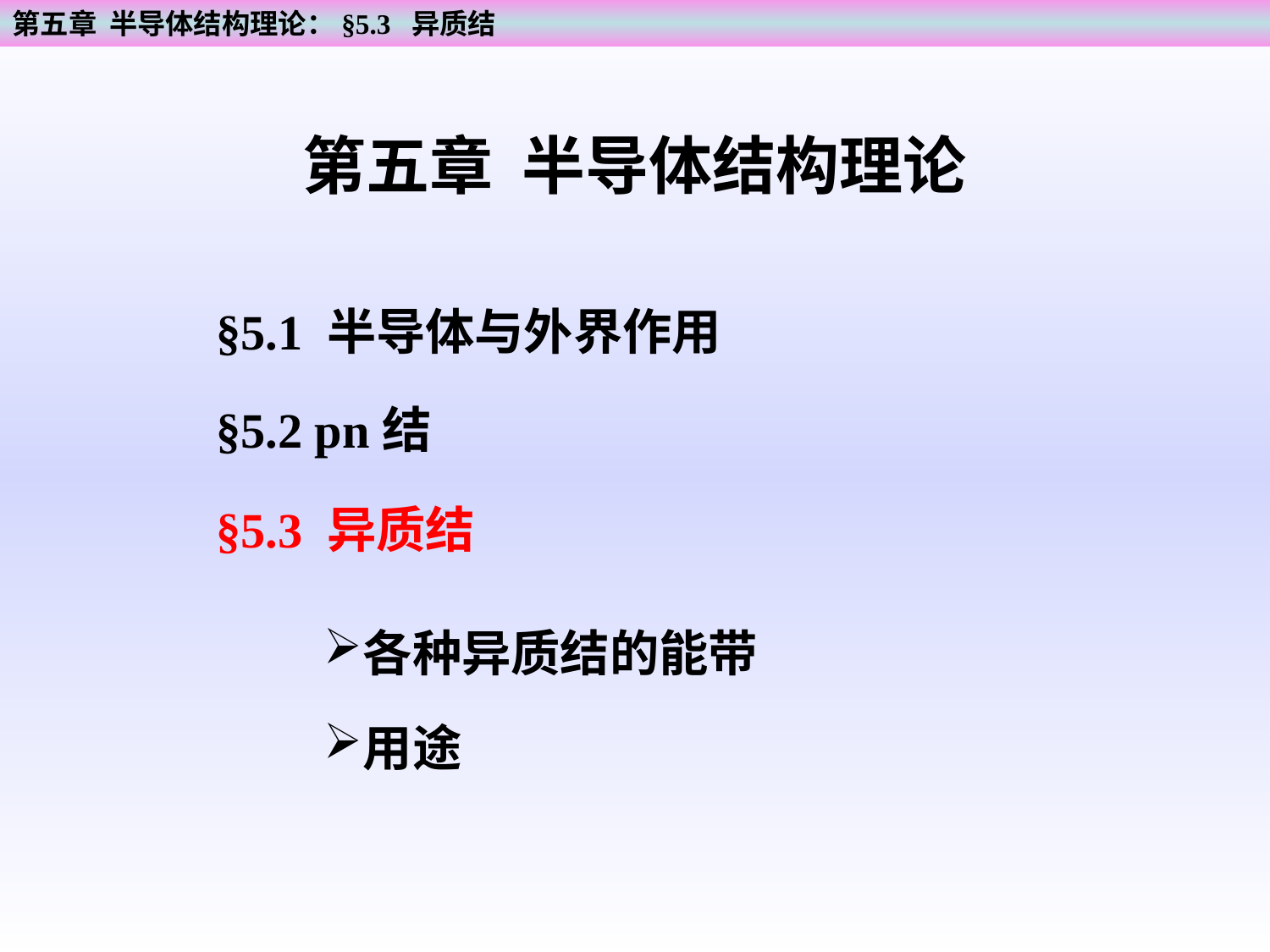

第五章  半导体结构理论：§5.3  异质结
第五章  半导体结构理论
§5.1 半导体与外界作用
§5.2 pn结
§5.3 异质结
各种异质结的能带
用途